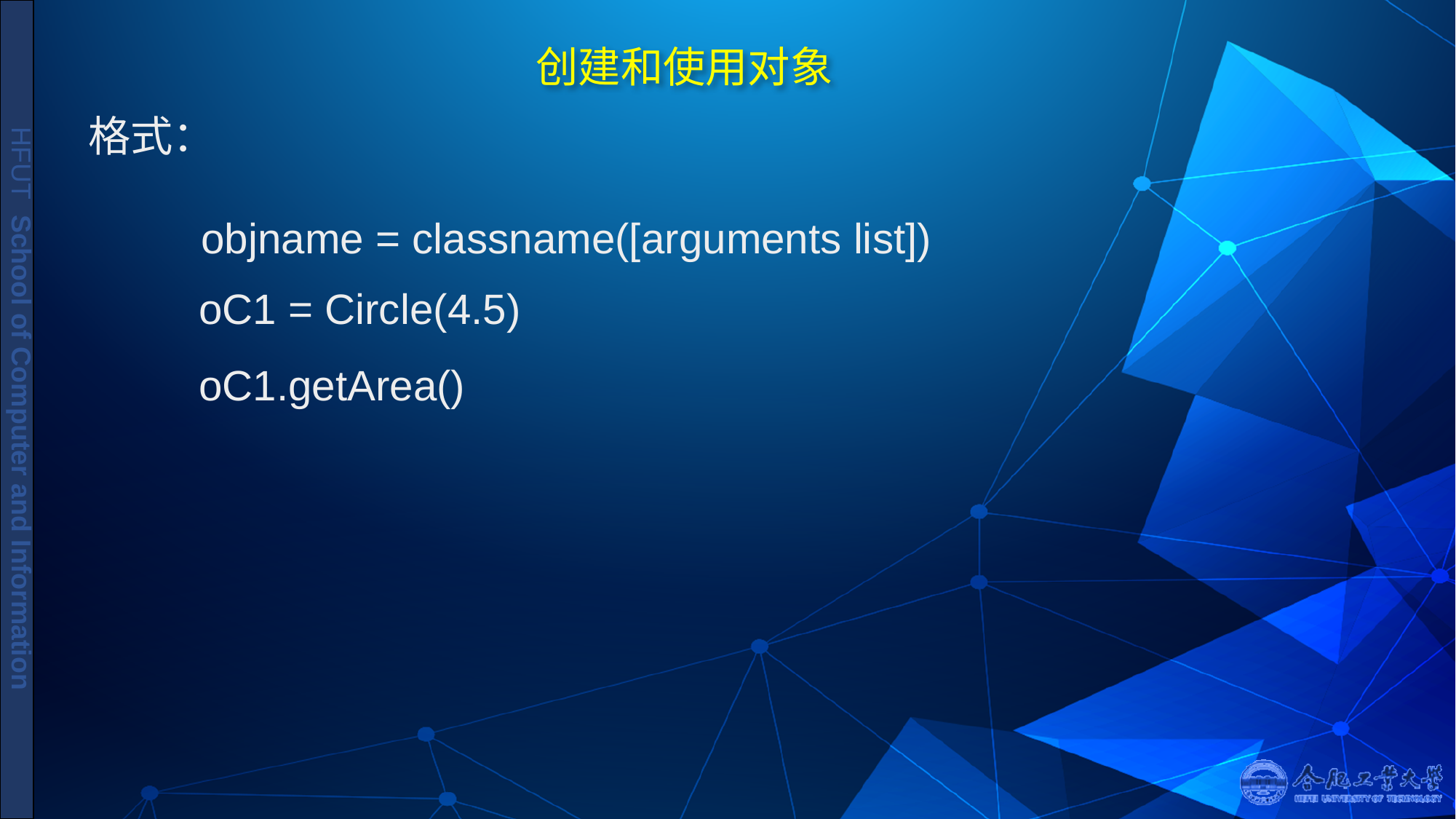

# 创建和使用对象
       格式：
                objname = classname([arguments list])
oC1 = Circle(4.5)
oC1.getArea()